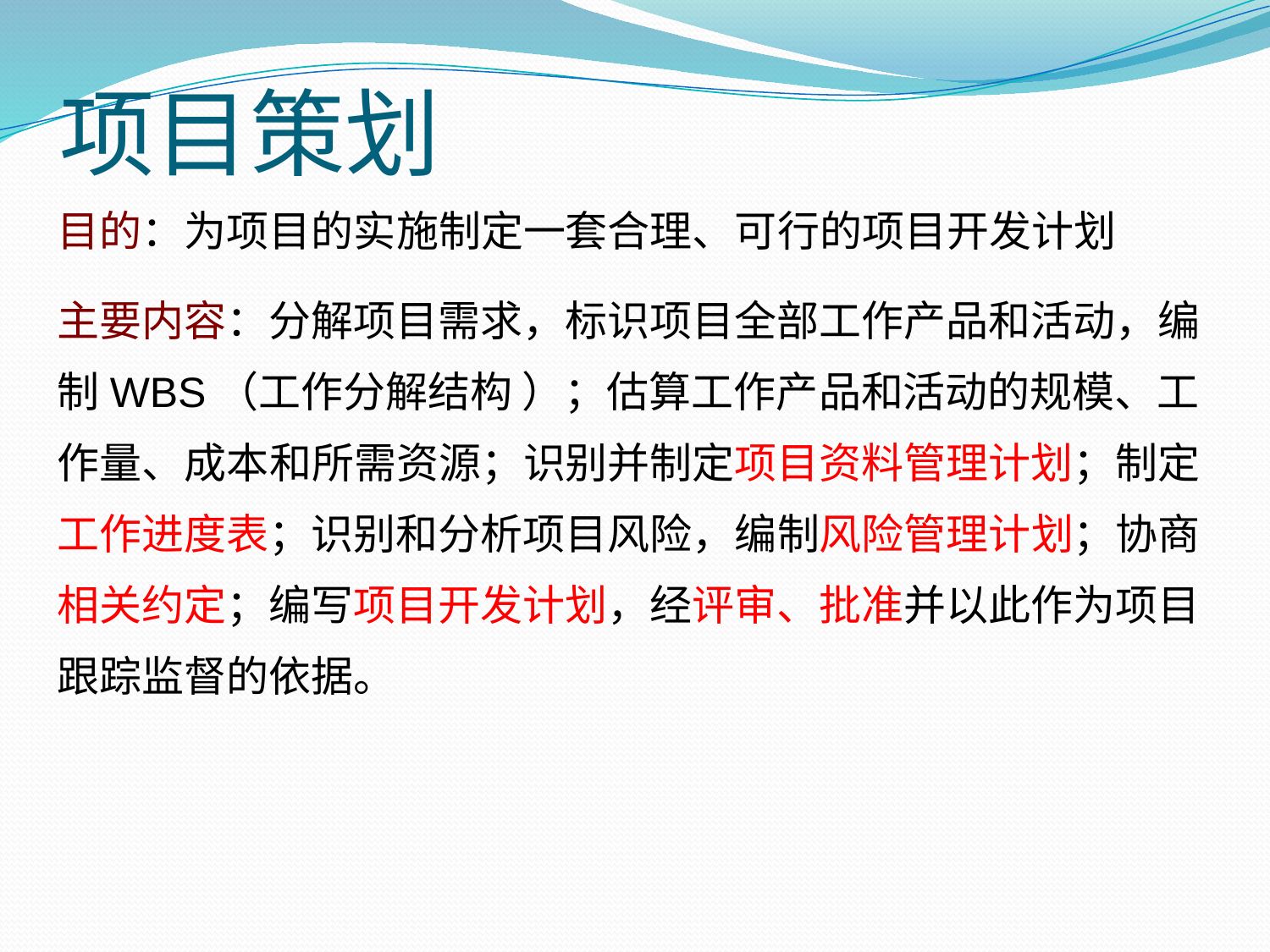

项目策划
目的：为项目的实施制定一套合理、可行的项目开发计划
主要内容：分解项目需求，标识项目全部工作产品和活动，编制WBS（工作分解结构 ）；估算工作产品和活动的规模、工作量、成本和所需资源；识别并制定项目资料管理计划；制定工作进度表；识别和分析项目风险，编制风险管理计划；协商相关约定；编写项目开发计划，经评审、批准并以此作为项目跟踪监督的依据。